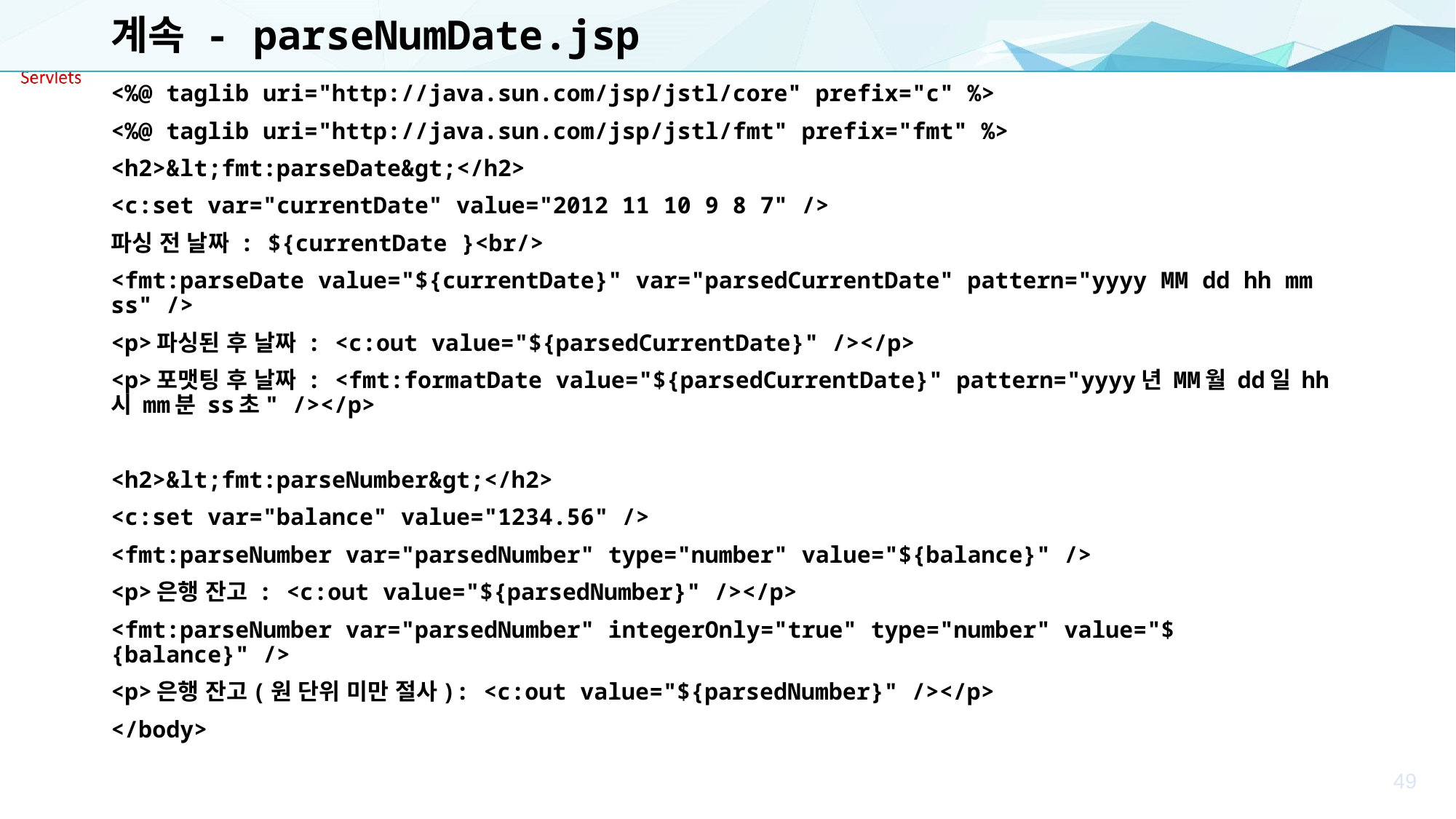

# 계속 - parseNumDate.jsp
<%@ taglib uri="http://java.sun.com/jsp/jstl/core" prefix="c" %>
<%@ taglib uri="http://java.sun.com/jsp/jstl/fmt" prefix="fmt" %>
<h2>&lt;fmt:parseDate&gt;</h2>
<c:set var="currentDate" value="2012 11 10 9 8 7" />
파싱 전 날짜 : ${currentDate }<br/>
<fmt:parseDate value="${currentDate}" var="parsedCurrentDate" pattern="yyyy MM dd hh mm ss" />
<p>파싱된 후 날짜 : <c:out value="${parsedCurrentDate}" /></p>
<p>포맷팅 후 날짜 : <fmt:formatDate value="${parsedCurrentDate}" pattern="yyyy년 MM월 dd일 hh시 mm분 ss초" /></p>

<h2>&lt;fmt:parseNumber&gt;</h2>
<c:set var="balance" value="1234.56" />
<fmt:parseNumber var="parsedNumber" type="number" value="${balance}" />
<p>은행 잔고 : <c:out value="${parsedNumber}" /></p>
<fmt:parseNumber var="parsedNumber" integerOnly="true" type="number" value="${balance}" />
<p>은행 잔고(원 단위 미만 절사): <c:out value="${parsedNumber}" /></p>
</body>
49